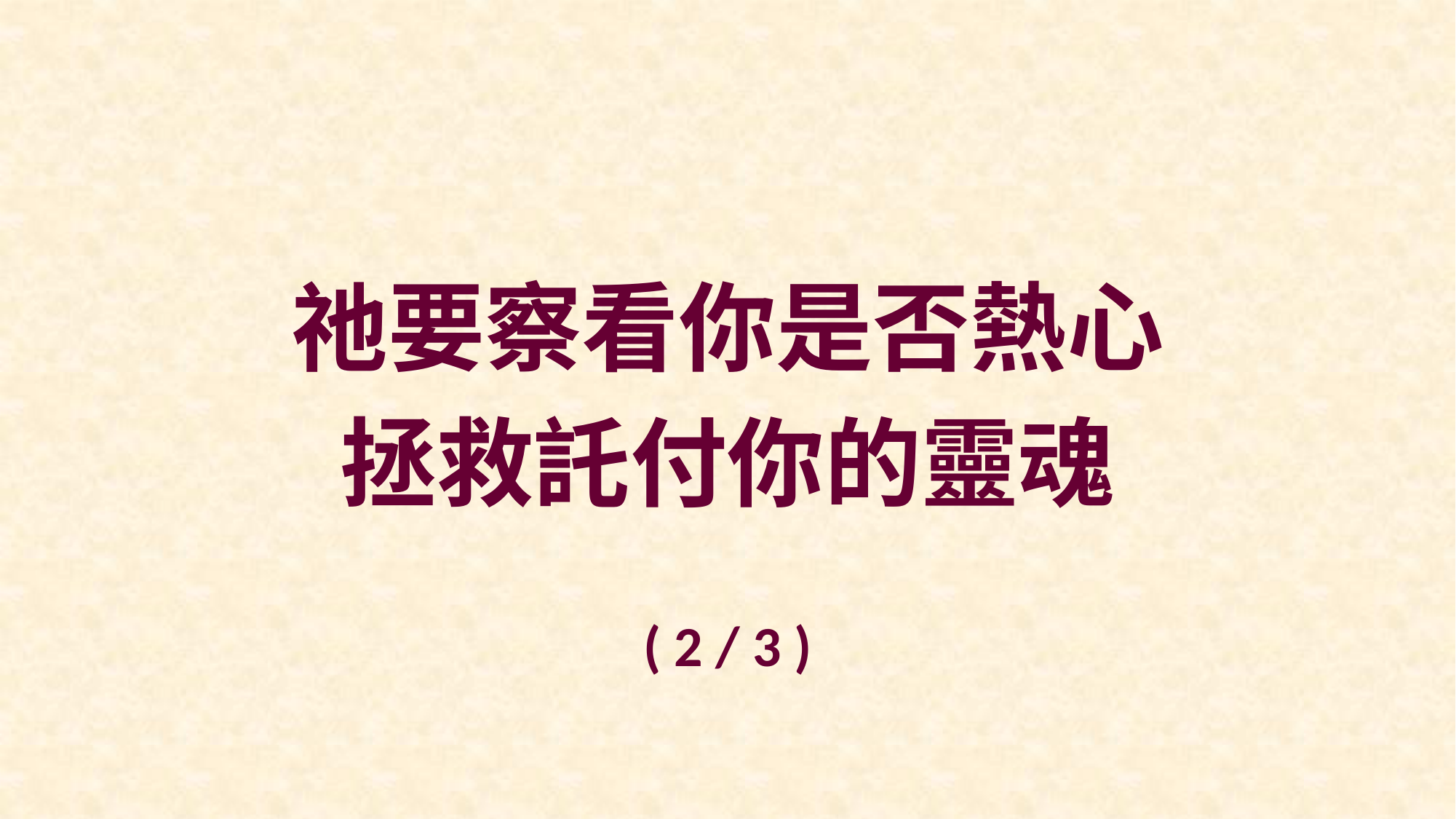

祂要察看你是否熱心
拯救託付你的靈魂
( 2 / 3 )